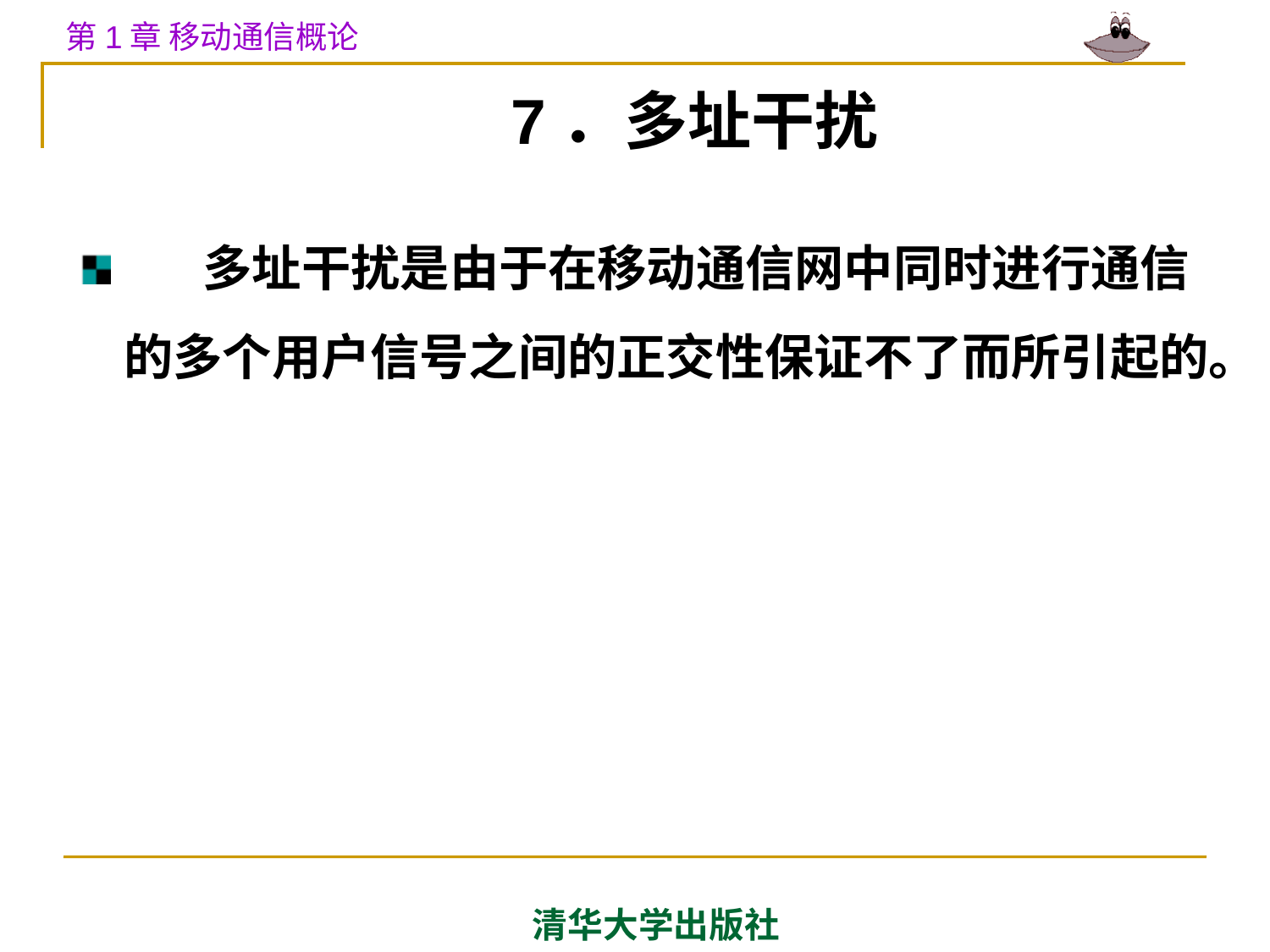

# 5、7．多址干扰
      多址干扰是由于在移动通信网中同时进行通信的多个用户信号之间的正交性保证不了而所引起的。